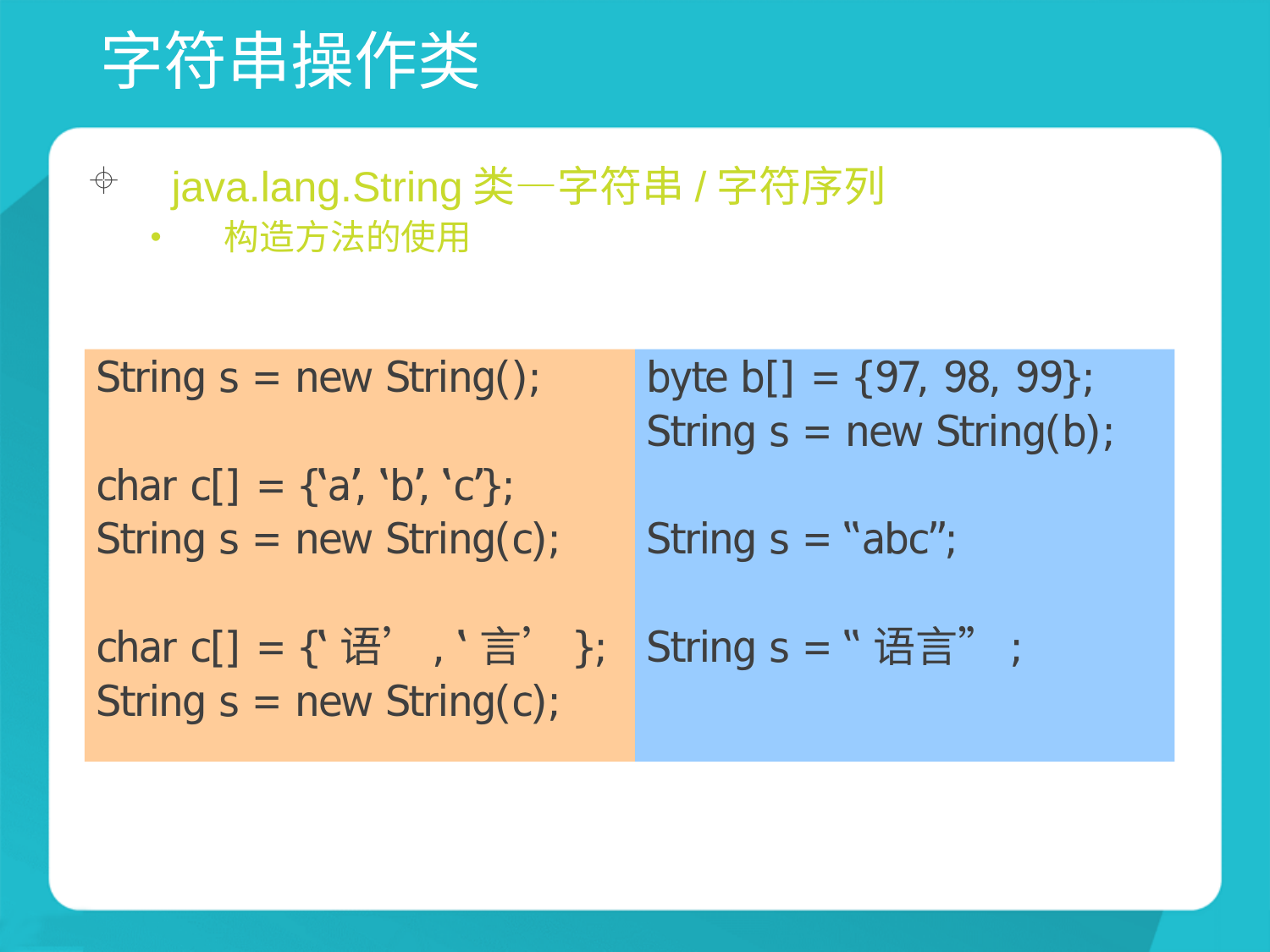

# 字符串操作类
java.lang.String类—字符串/字符序列
构造方法的使用
String s = new String();

char c[] = {‘a’, ‘b’, ‘c’};
String s = new String(c);

char c[] = {‘语’, ‘言’};
String s = new String(c);
byte b[] = {97, 98, 99};
String s = new String(b);

String s = “abc”;

String s = “语言”;